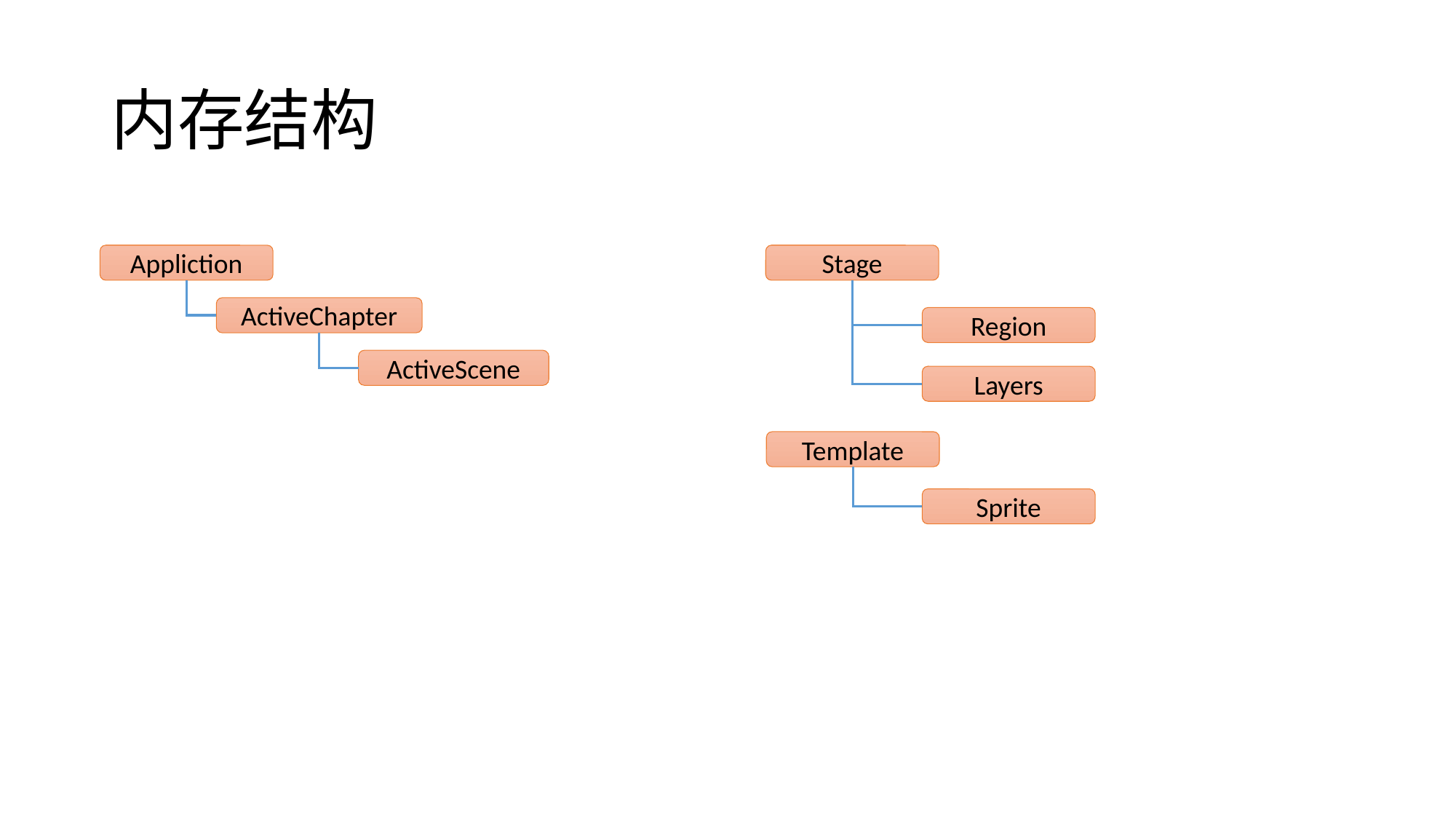

# 内存结构
Appliction
Stage
ActiveChapter
Region
ActiveScene
Layers
Template
Sprite